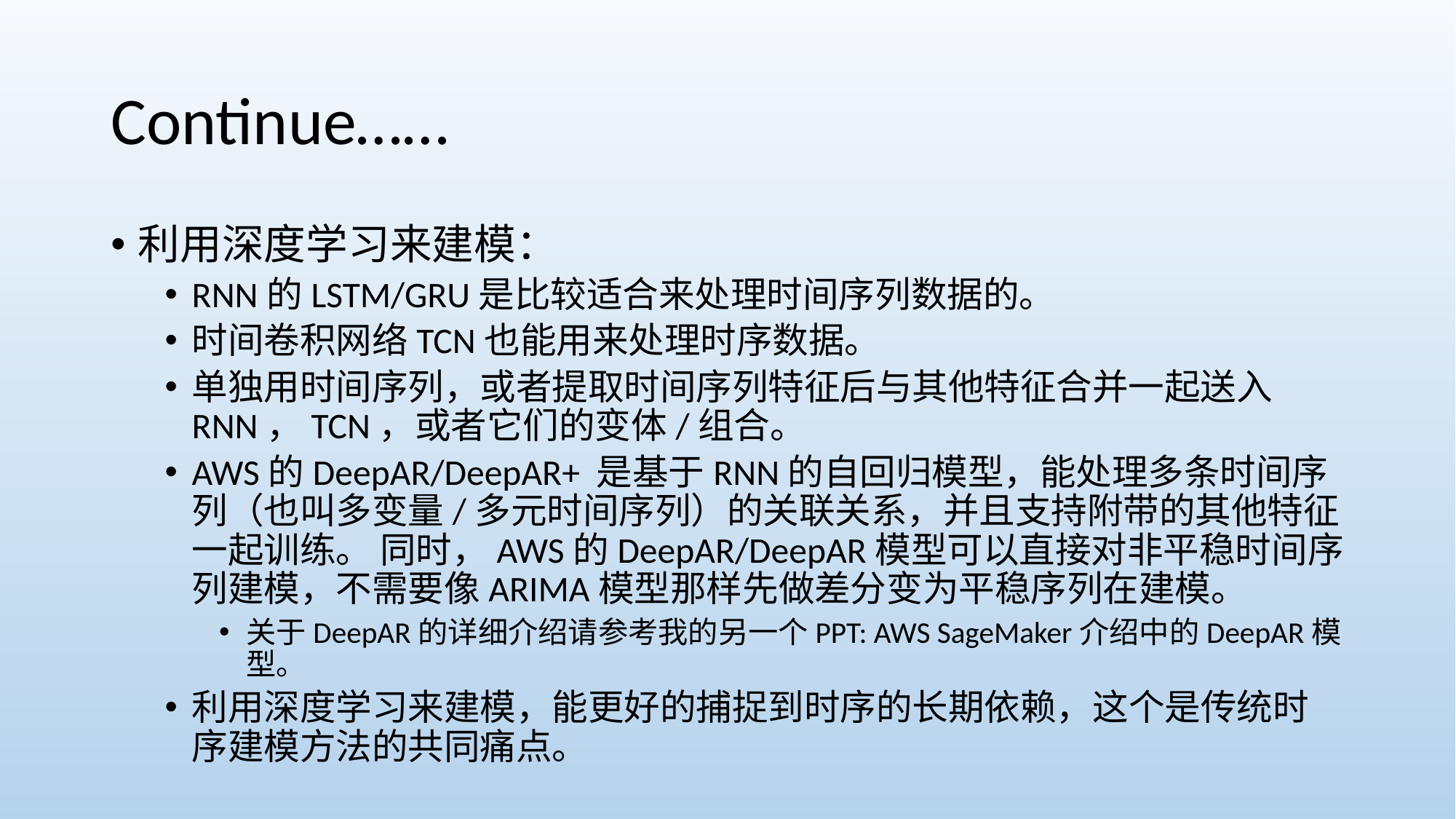

# Continue……
利用深度学习来建模：
RNN的LSTM/GRU是比较适合来处理时间序列数据的。
时间卷积网络TCN也能用来处理时序数据。
单独用时间序列，或者提取时间序列特征后与其他特征合并一起送入RNN，TCN，或者它们的变体/组合。
AWS的DeepAR/DeepAR+ 是基于RNN的自回归模型，能处理多条时间序列（也叫多变量/多元时间序列）的关联关系，并且支持附带的其他特征一起训练。 同时，AWS的DeepAR/DeepAR模型可以直接对非平稳时间序列建模，不需要像ARIMA模型那样先做差分变为平稳序列在建模。
关于DeepAR的详细介绍请参考我的另一个PPT: AWS SageMaker介绍中的DeepAR模型。
利用深度学习来建模，能更好的捕捉到时序的长期依赖，这个是传统时序建模方法的共同痛点。